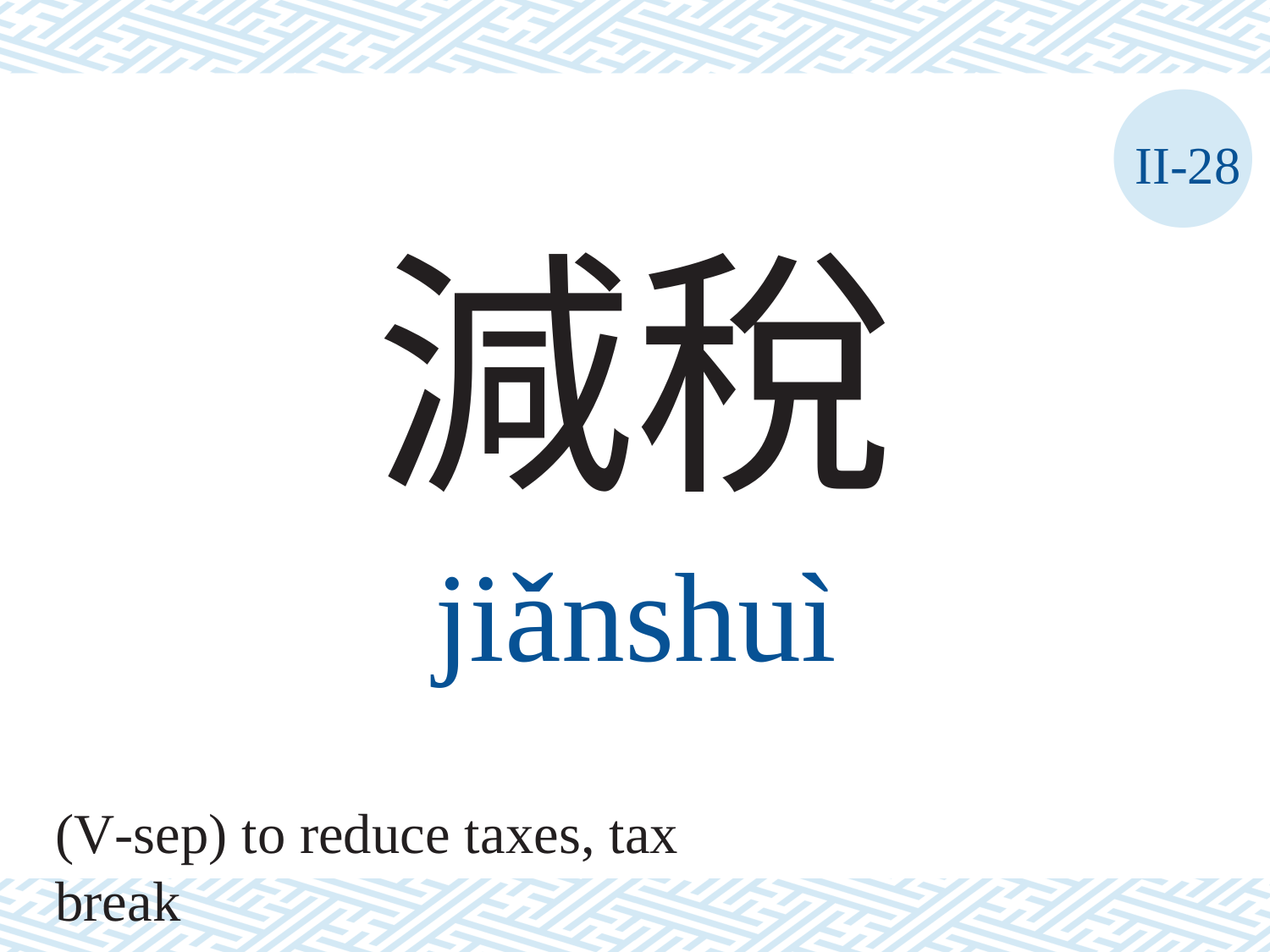

II-28
減稅
jiǎnshuì
(V-sep) to reduce taxes, tax break